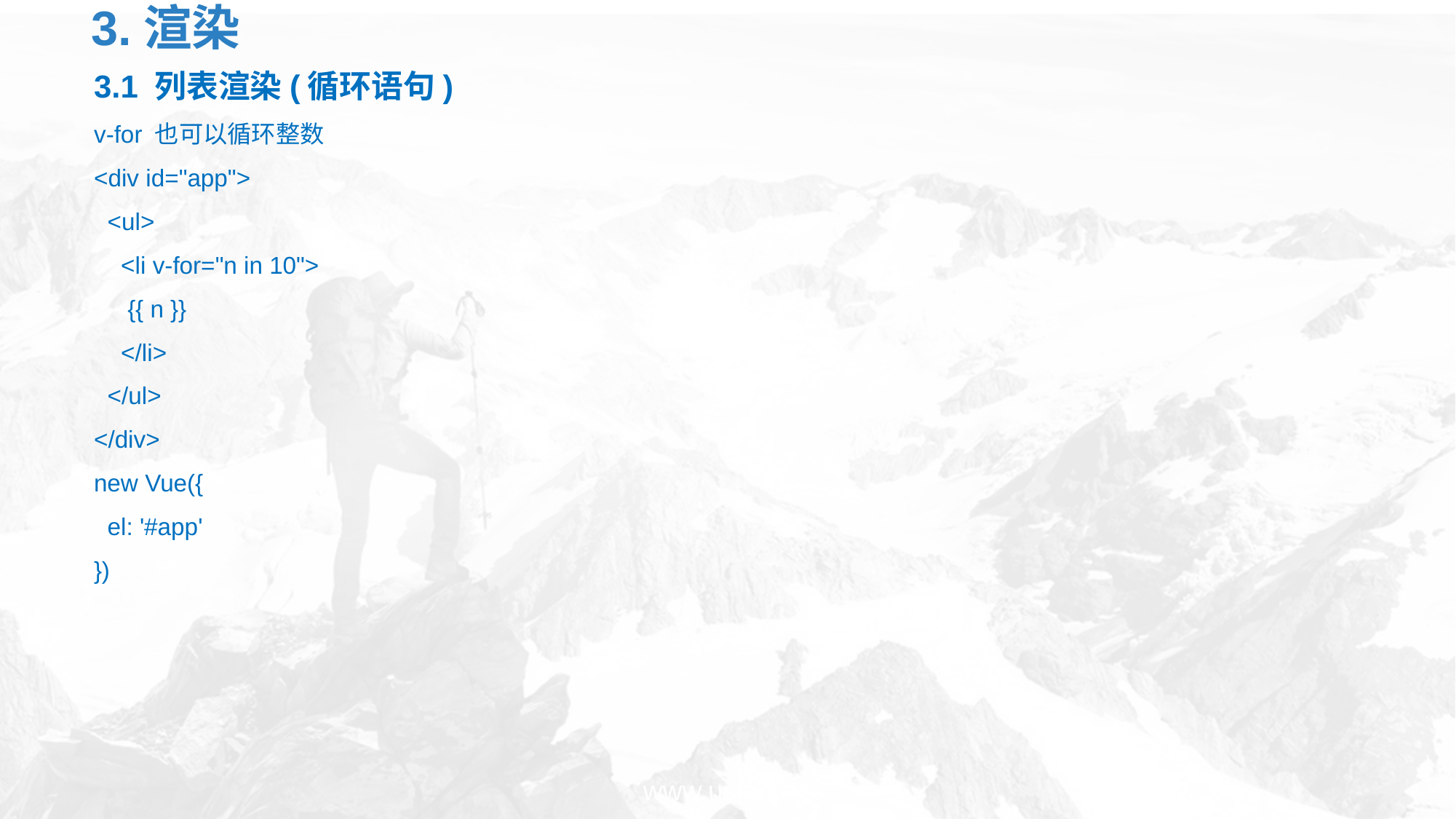

# 3.渲染
3.1 列表渲染(循环语句)
v-for 也可以循环整数
<div id="app">
  <ul>
    <li v-for="n in 10">
     {{ n }}
    </li>
  </ul>
</div>
new Vue({
  el: '#app'
})
www.usian.cn